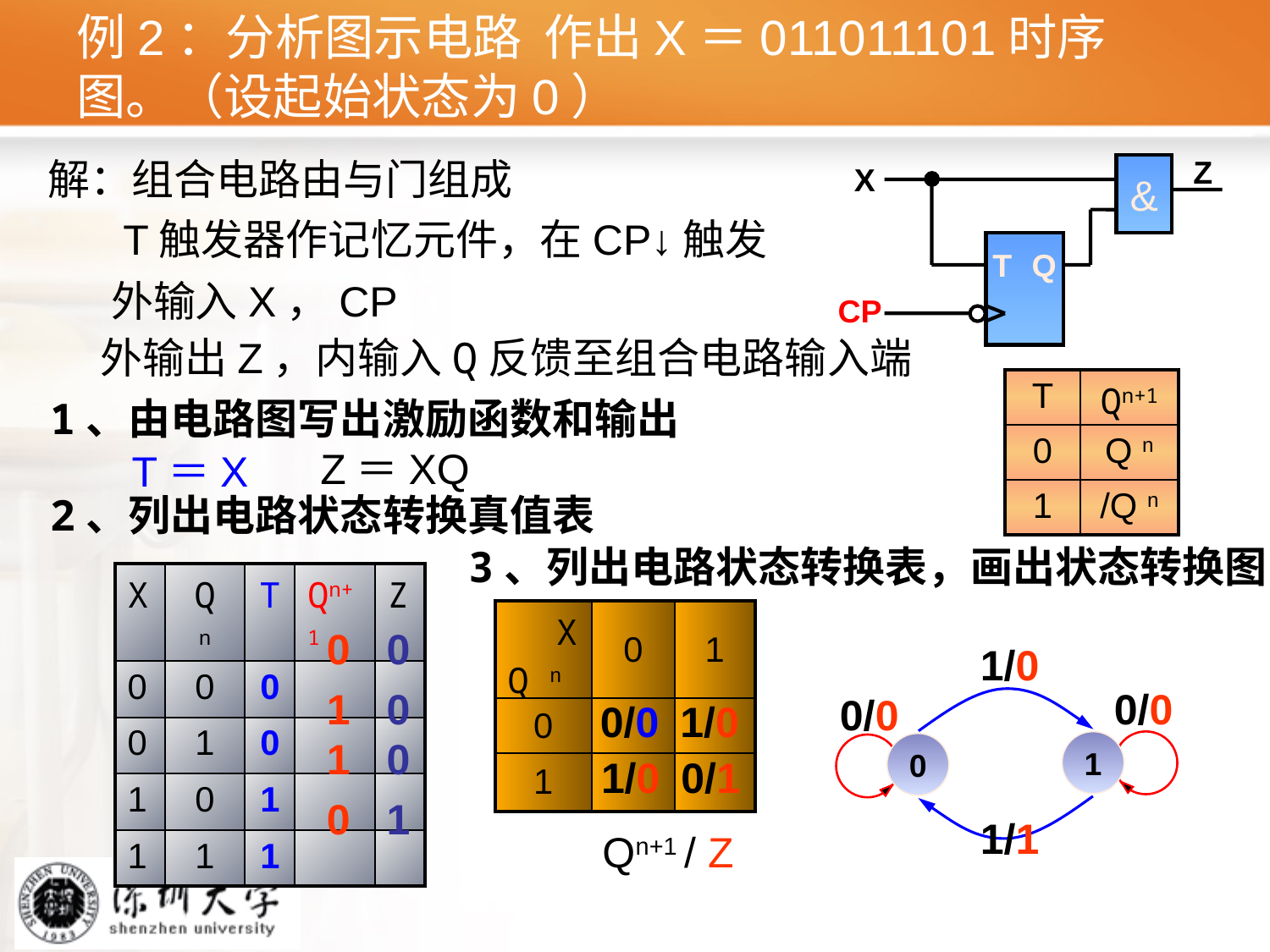

# 例2：分析图示电路  作出X＝011011101时序图。（设起始状态为0）

Z
解：
组合电路由与门组成
X
&

T触发器作记忆元件，在CP↓触发

Q
T

外输入X，CP
CP

外输出Z，内输入Q反馈至组合电路输入端

| T | Qn+1 |
| --- | --- |
| 0 | Q n |
| 1 | /Q n |
1、由电路图写出激励函数和输出
Z＝XQ
T＝X
2、列出电路状态转换真值表

3、列出电路状态转换表，画出状态转换图
| X | Q n | T | Qn+1 | Z |
| --- | --- | --- | --- | --- |
| 0 | 0 | 0 |  |  |
| 0 | 1 | 0 |  |  |
| 1 | 0 | 1 |  |  |
| 1 | 1 | 1 |  |  |

| X Q n | 0 | 1 |
| --- | --- | --- |
| 0 |  |  |
| 1 |  |  |
0
0

1/0
0/0
1
0
0/0

0/0
1/0

1
0

1
0

1/0
0/1

0
1

1/1
Qn+1 / Z